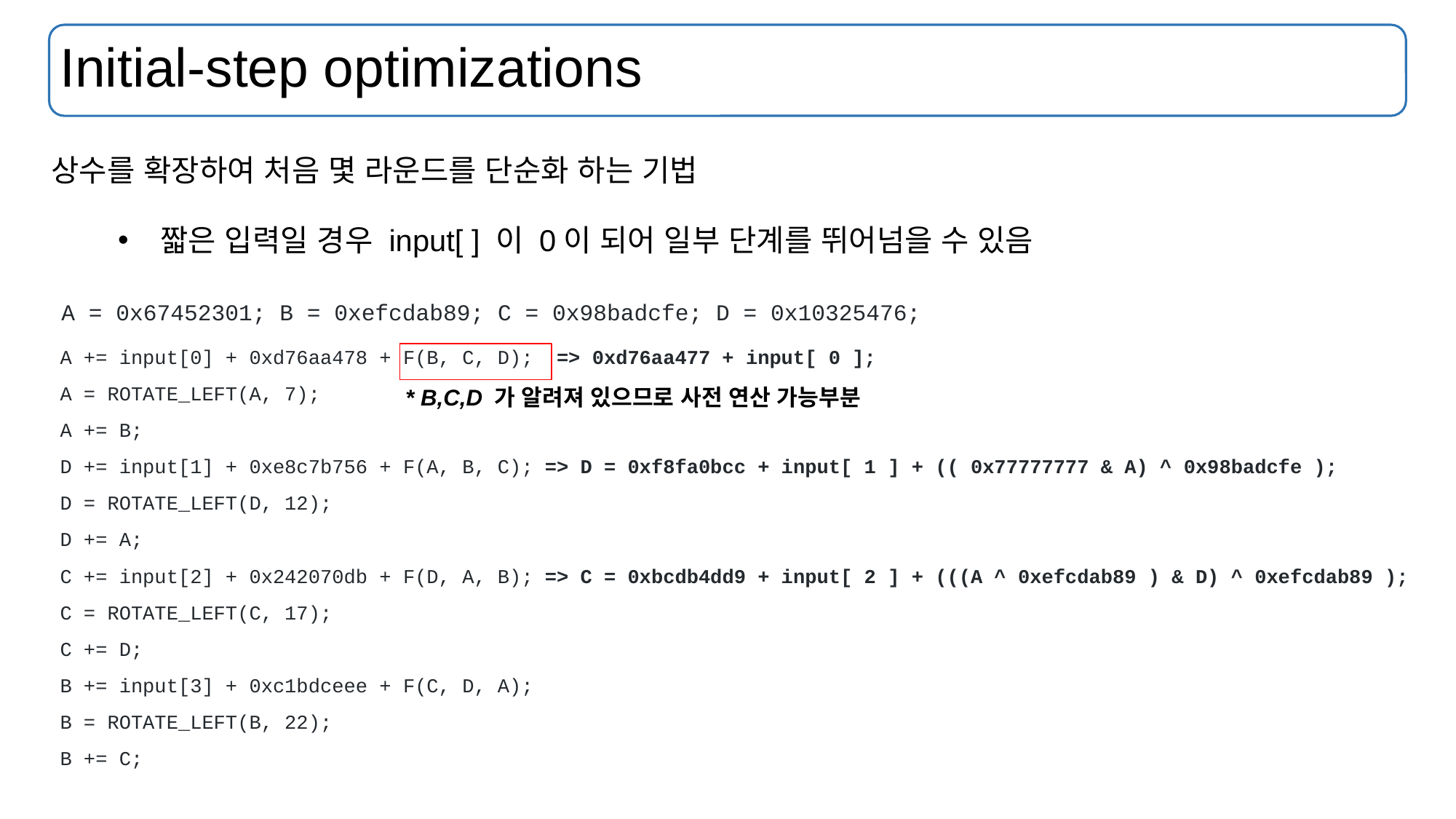

# Initial-step optimizations
상수를 확장하여 처음 몇 라운드를 단순화 하는 기법
짧은 입력일 경우 input[ ] 이 0이 되어 일부 단계를 뛰어넘을 수 있음
A = 0x67452301; B = 0xefcdab89; C = 0x98badcfe; D = 0x10325476;
A += input[0] + 0xd76aa478 + F(B, C, D);  => 0xd76aa477 + input[ 0 ];
A = ROTATE_LEFT(A, 7);
A += B;
D += input[1] + 0xe8c7b756 + F(A, B, C); => D = 0xf8fa0bcc + input[ 1 ] + (( 0x77777777 & A) ^ 0x98badcfe );
D = ROTATE_LEFT(D, 12);
D += A;
C += input[2] + 0x242070db + F(D, A, B); => C = 0xbcdb4dd9 + input[ 2 ] + (((A ^ 0xefcdab89 ) & D) ^ 0xefcdab89 );
C = ROTATE_LEFT(C, 17);
C += D;
B += input[3] + 0xc1bdceee + F(C, D, A);
B = ROTATE_LEFT(B, 22);
B += C;

* B,C,D 가 알려져 있으므로 사전 연산 가능부분